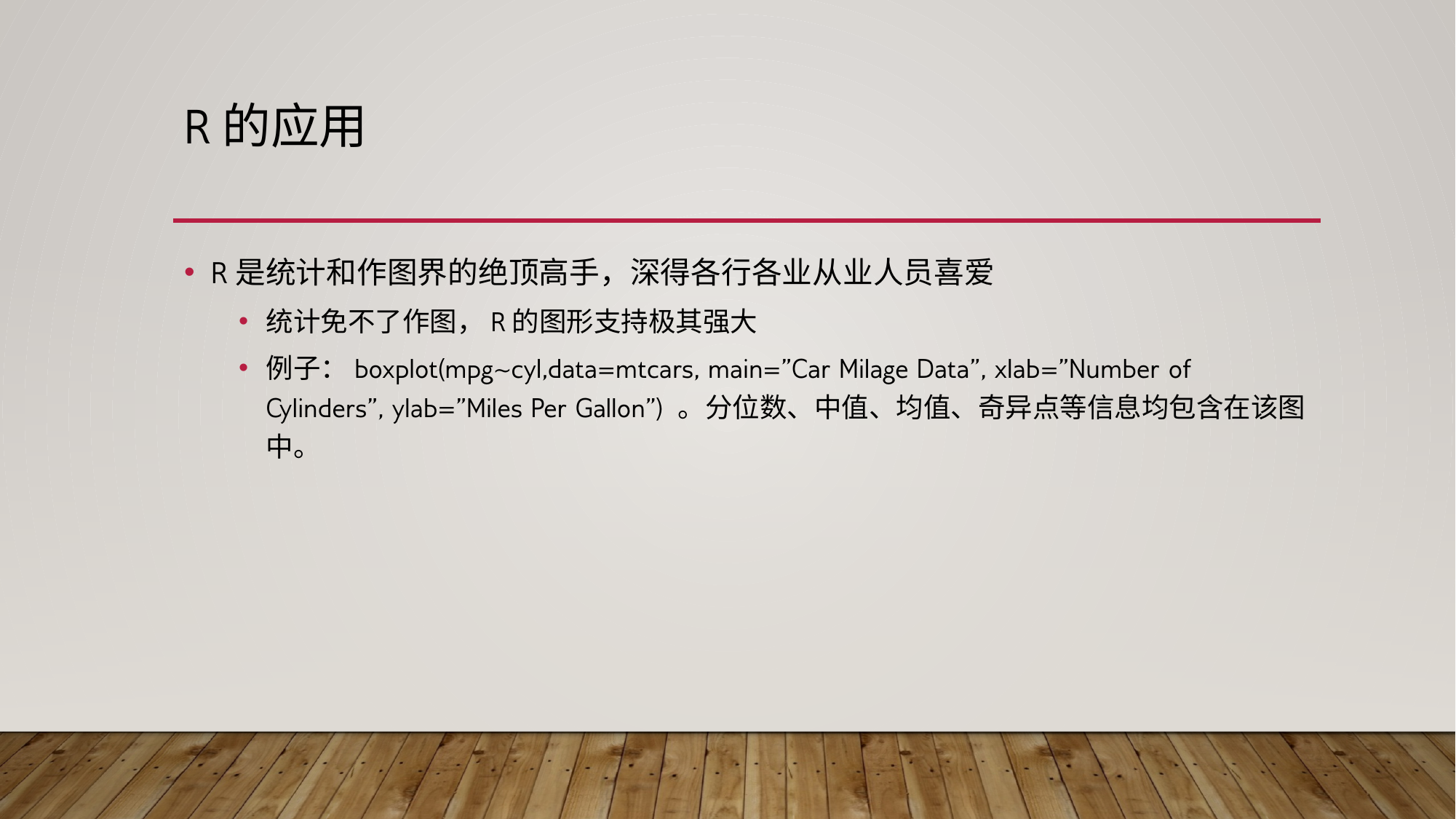

# R的应用
R是统计和作图界的绝顶高手，深得各行各业从业人员喜爱
统计免不了作图，R的图形支持极其强大
例子：boxplot(mpg~cyl,data=mtcars, main=”Car Milage Data”, xlab=”Number of Cylinders”, ylab=”Miles Per Gallon”) 。分位数、中值、均值、奇异点等信息均包含在该图中。